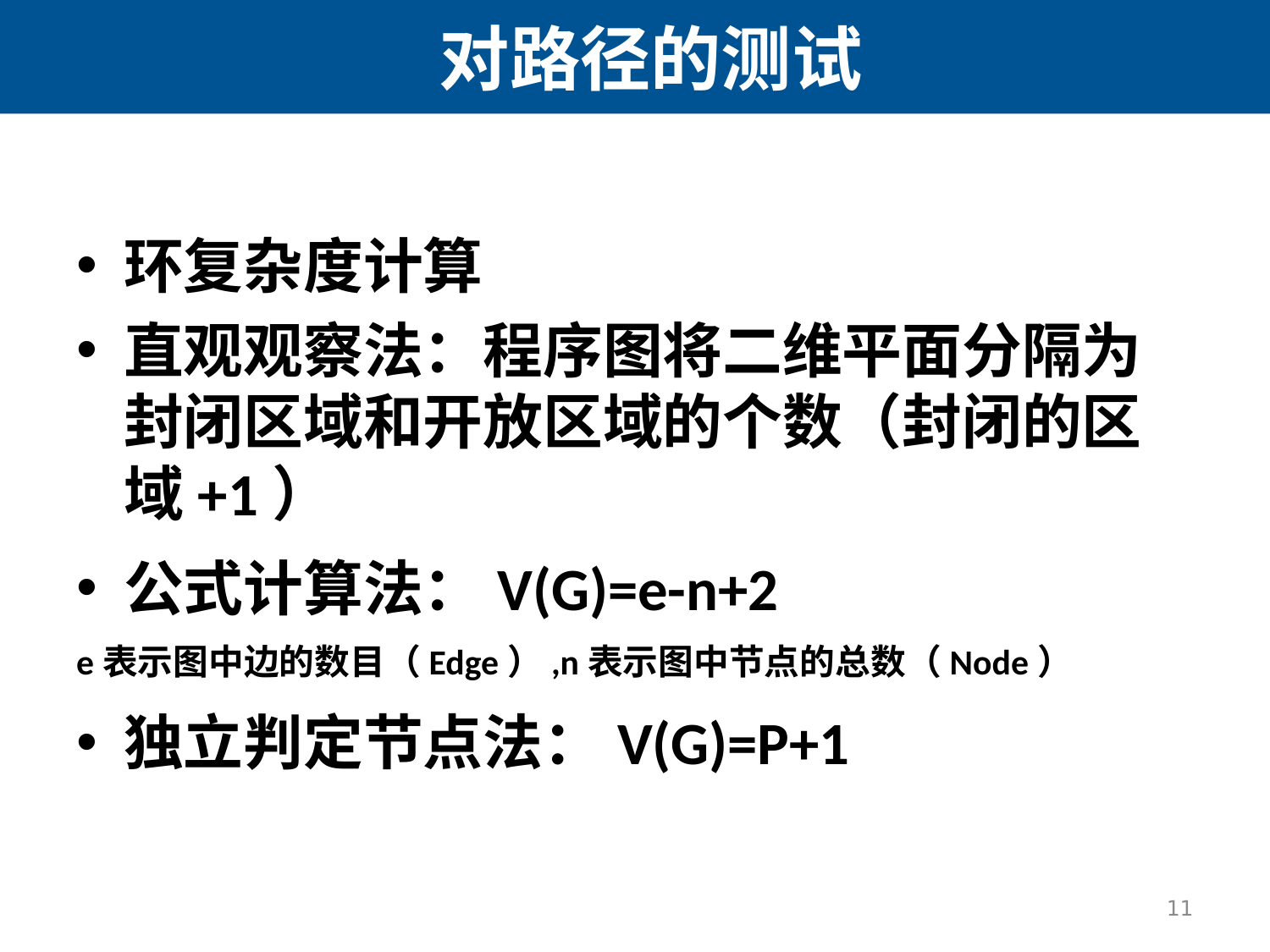

# 对路径的测试
环复杂度计算
直观观察法：程序图将二维平面分隔为封闭区域和开放区域的个数（封闭的区域+1）
公式计算法：V(G)=e-n+2
e表示图中边的数目（Edge）,n表示图中节点的总数（Node）
独立判定节点法：V(G)=P+1

11